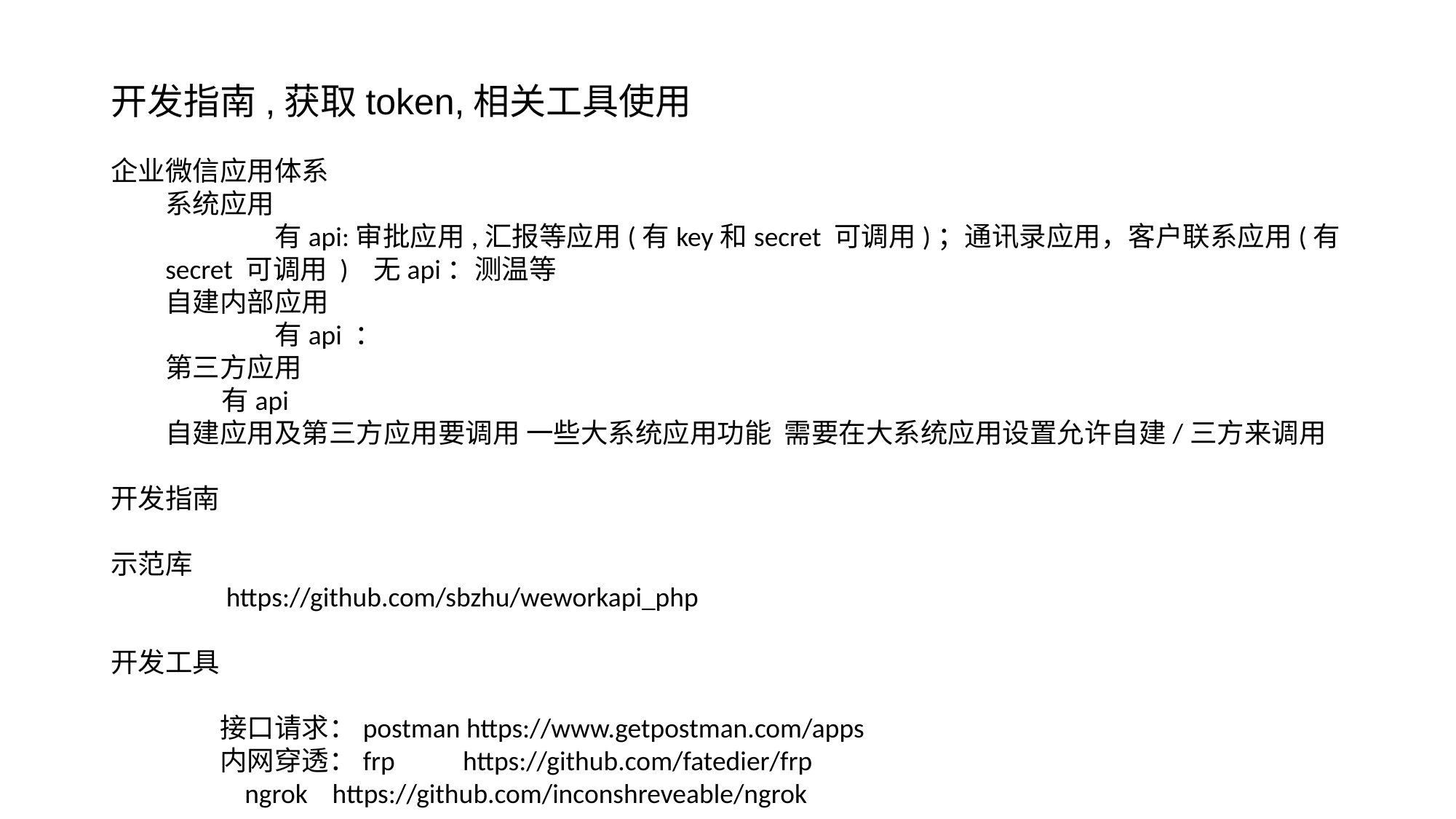

# 开发指南,获取token,相关工具使用
企业微信应用体系
系统应用
	有api:审批应用,汇报等应用(有key和secret 可调用)；通讯录应用，客户联系应用(有secret 可调用 )   无api：测温等
自建内部应用
	有api ：
第三方应用
        有api
自建应用及第三方应用要调用 一些大系统应用功能  需要在大系统应用设置允许自建/三方来调用

开发指南

示范库
	 https://github.com/sbzhu/weworkapi_php

开发工具

	接口请求：postman https://www.getpostman.com/apps
	内网穿透：frp           https://github.com/fatedier/frp
                	    ngrok    https://github.com/inconshreveable/ngrok